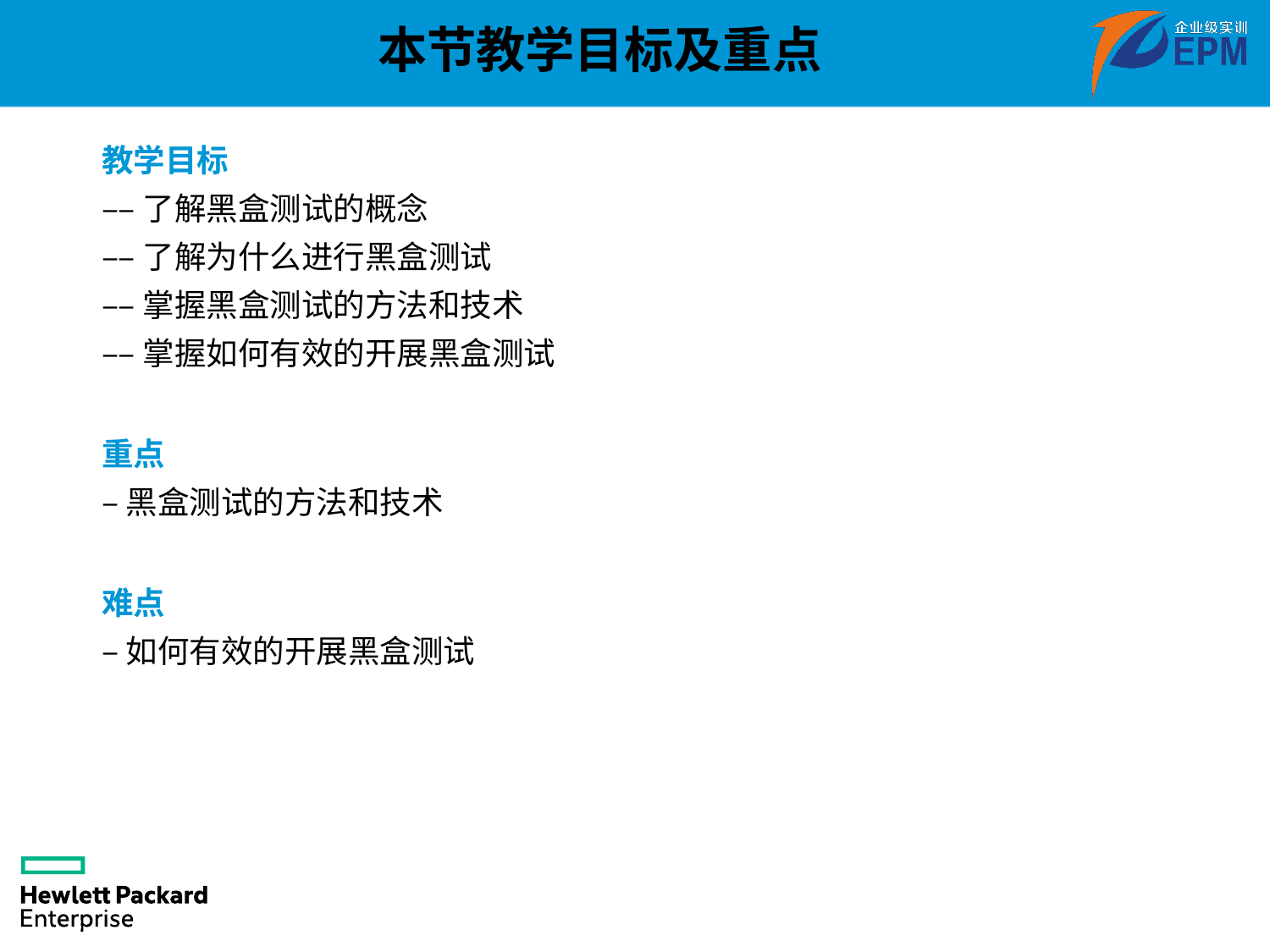

本节教学目标及重点
教学目标
––了解黑盒测试的概念
––了解为什么进行黑盒测试
––掌握黑盒测试的方法和技术
––掌握如何有效的开展黑盒测试

重点
–黑盒测试的方法和技术

难点
–如何有效的开展黑盒测试
3